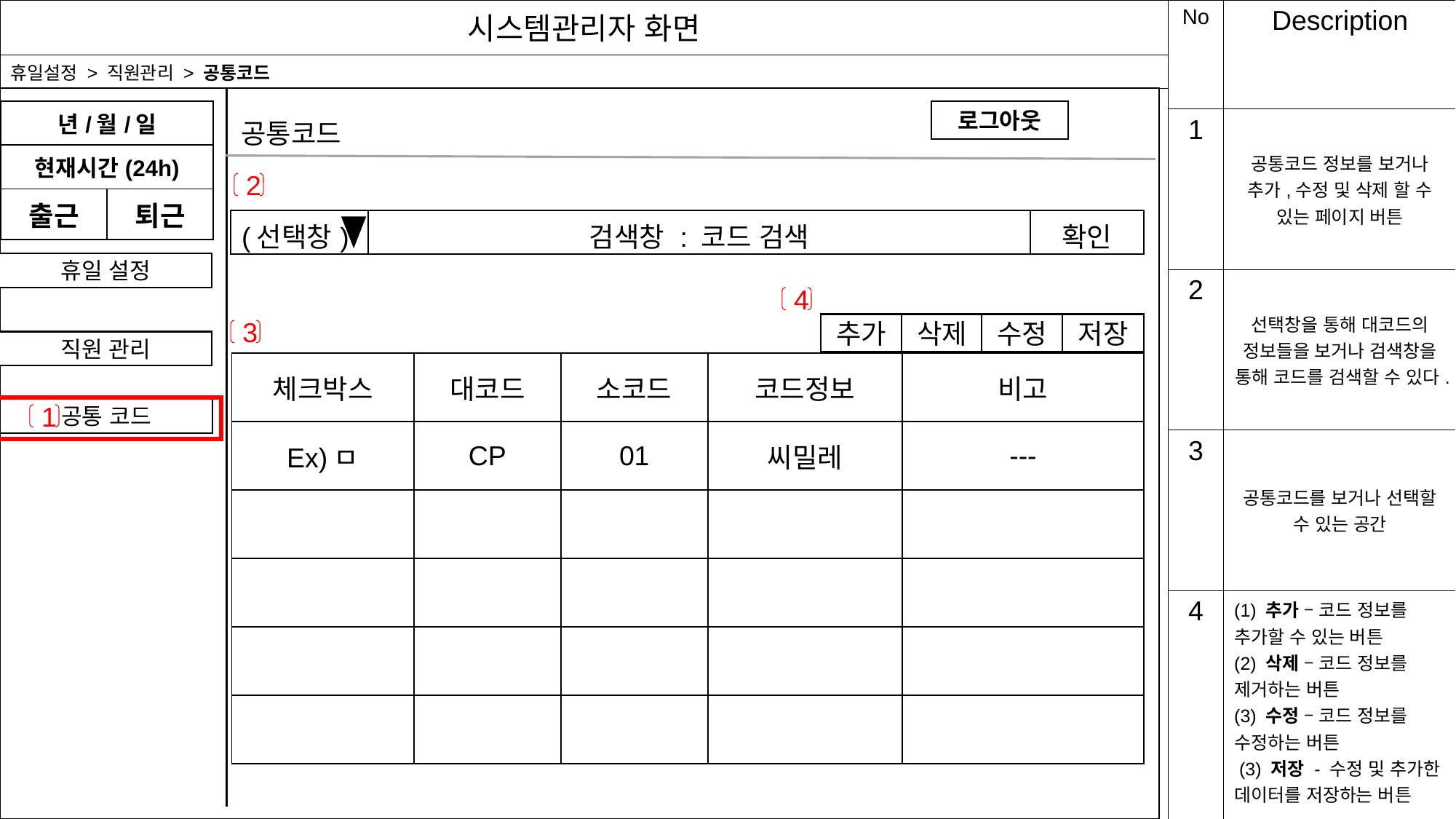

| No | Description |
| --- | --- |
| 1 | 공통코드 정보를 보거나 추가,수정 및 삭제 할 수 있는 페이지 버튼 |
| 2 | 선택창을 통해 대코드의 정보들을 보거나 검색창을 통해 코드를 검색할 수 있다. |
| 3 | 공통코드를 보거나 선택할 수 있는 공간 |
| 4 | (1) 추가 – 코드 정보를 추가할 수 있는 버튼 (2) 삭제 – 코드 정보를 제거하는 버튼 (3) 수정 – 코드 정보를 수정하는 버튼 (3) 저장 - 수정 및 추가한 데이터를 저장하는 버튼 . |
# 시스템관리자 화면

휴일설정 > 직원관리 > 공통코드

| 년/월/일 |  |
| --- | --- |
| 현재시간(24h) |  |
| 출근 | 퇴근 |
로그아웃
공통코드
2
| (선택창) | 검색창 : 코드 검색 | 확인 |
| --- | --- | --- |

휴일 설정
4
추가
삭제
수정
저장
3
직원 관리
| 체크박스 | 대코드 | 소코드 | 코드정보 | 비고 |
| --- | --- | --- | --- | --- |
| Ex)ㅁ | CP | 01 | 씨밀레 | --- |
|  |  |  |  |  |
|  |  |  |  |  |
|  |  |  |  |  |
|  |  |  |  |  |

공통 코드
1